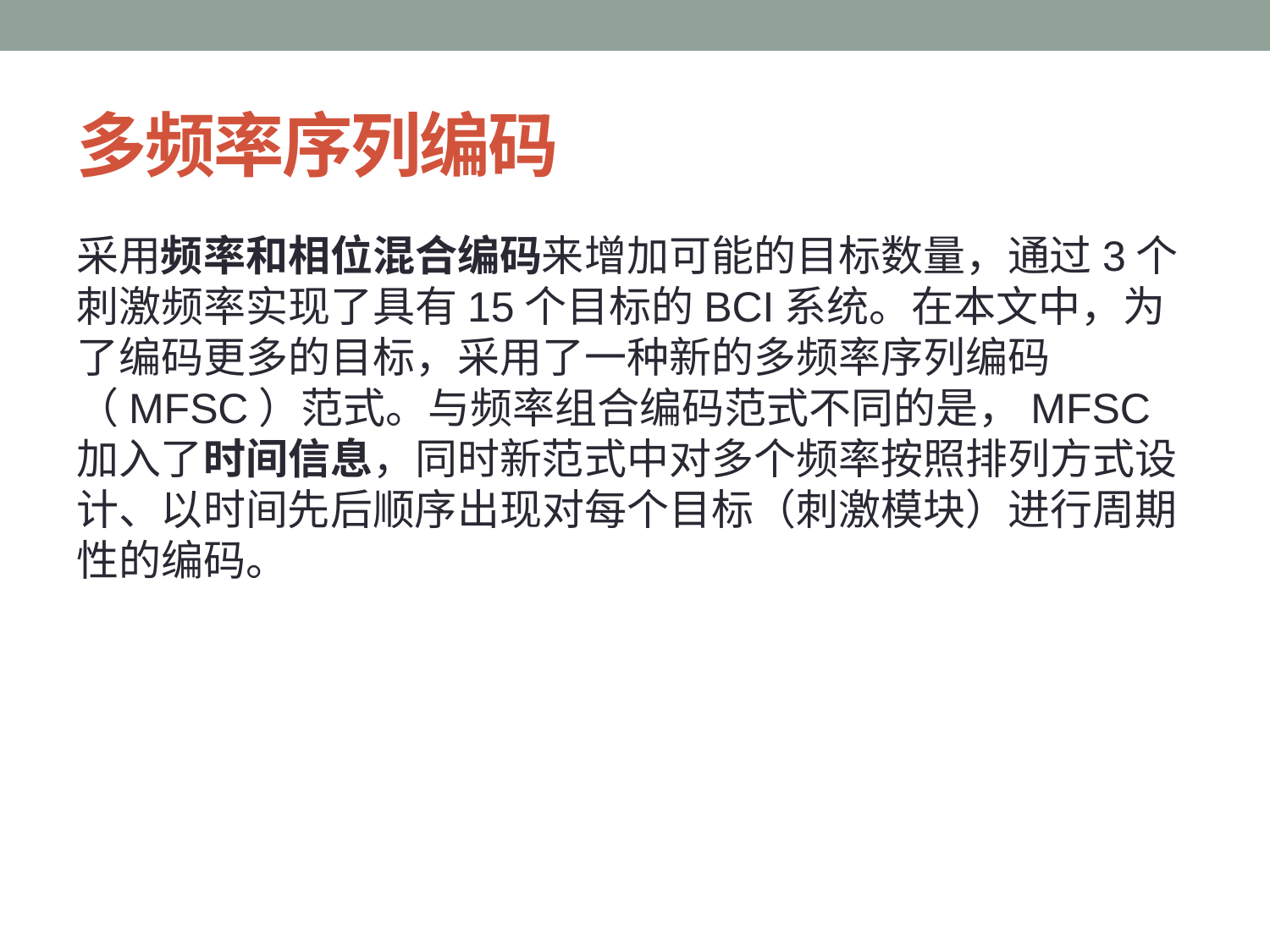

# 多频率序列编码
采用频率和相位混合编码来增加可能的目标数量，通过3个刺激频率实现了具有15个目标的BCI系统。在本文中，为了编码更多的目标，采用了一种新的多频率序列编码（MFSC）范式。与频率组合编码范式不同的是，MFSC加入了时间信息，同时新范式中对多个频率按照排列方式设计、以时间先后顺序出现对每个目标（刺激模块）进行周期性的编码。